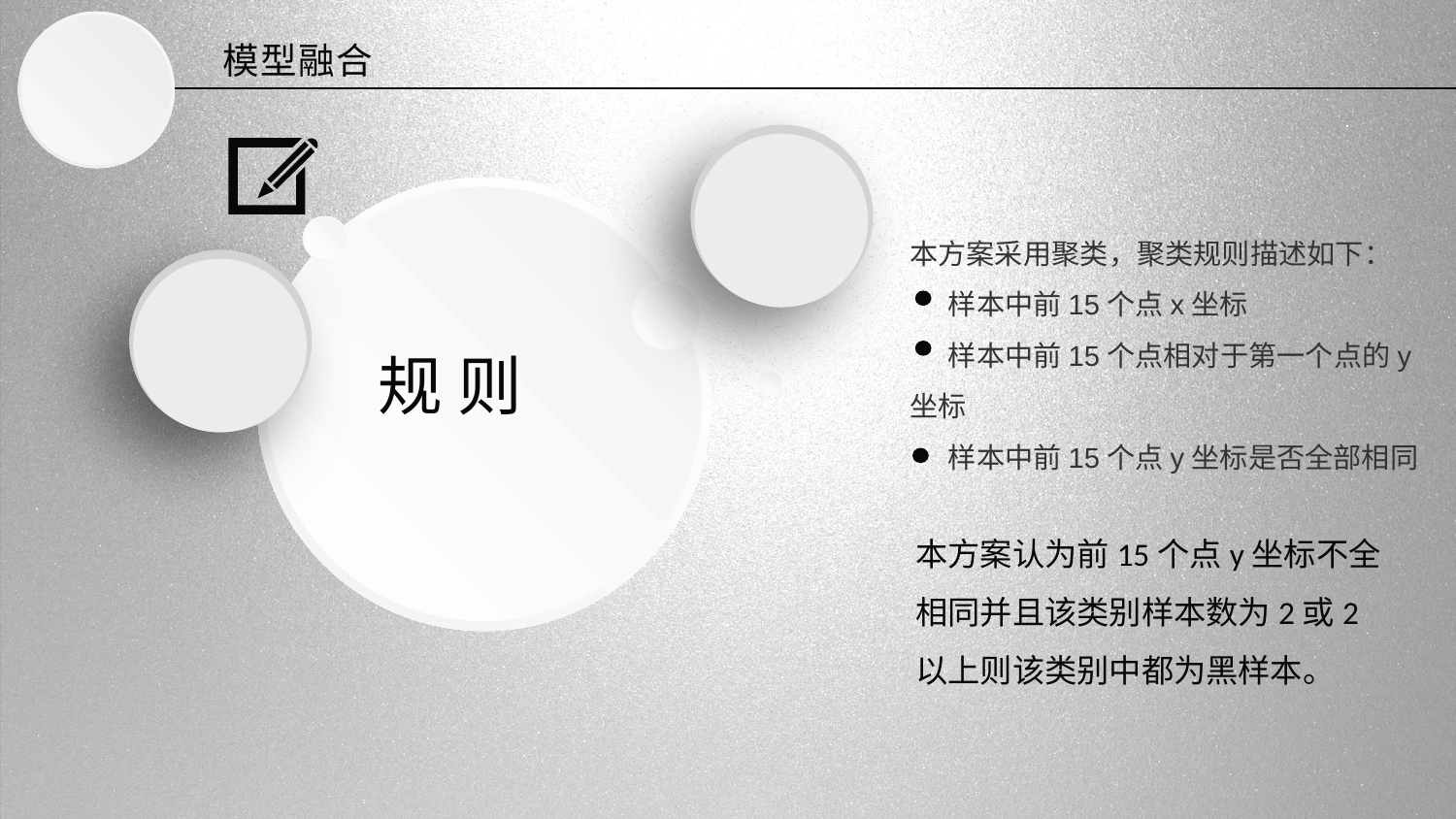

模型融合

   规 则
本方案采用聚类，聚类规则描述如下：
     样本中前15个点x坐标
     样本中前15个点相对于第一个点的y坐标
     样本中前15个点y坐标是否全部相同

本方案认为前15个点y坐标不全相同并且该类别样本数为2或2以上则该类别中都为黑样本。